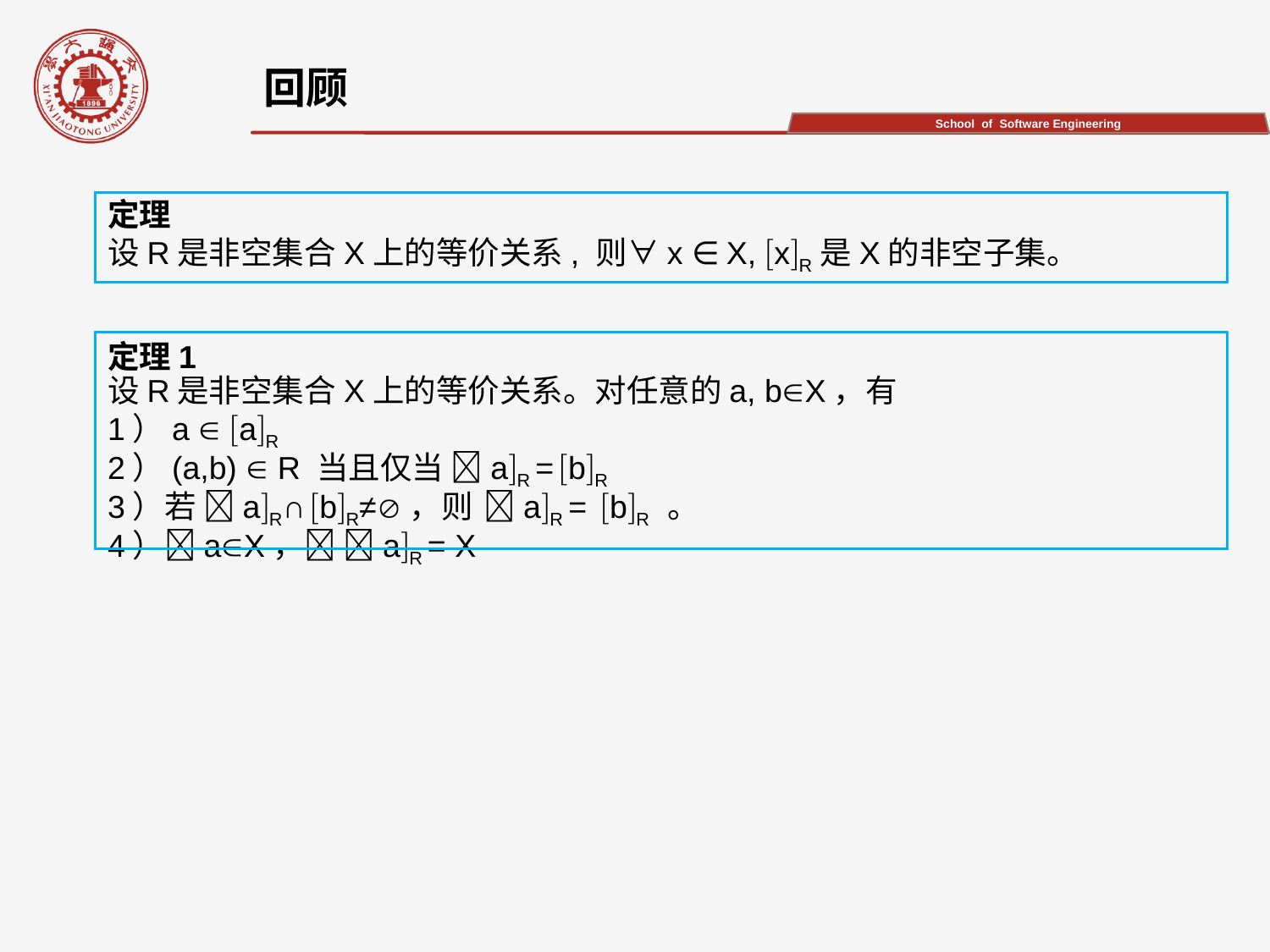

回顾
定理
设R是非空集合X上的等价关系, 则∀x ∈ X, [x]R是X的非空子集。

定理1
设R是非空集合X上的等价关系。对任意的a, b∈X，有
1）a ∈ [a]R
2）(a,b) ∈ R 当且仅当 [a]R = [b]R
3）若 [a]R∩ [b]R≠∅，则  [a]R =  [b]R  。
4）∀a∈X，∪ [a]R = X